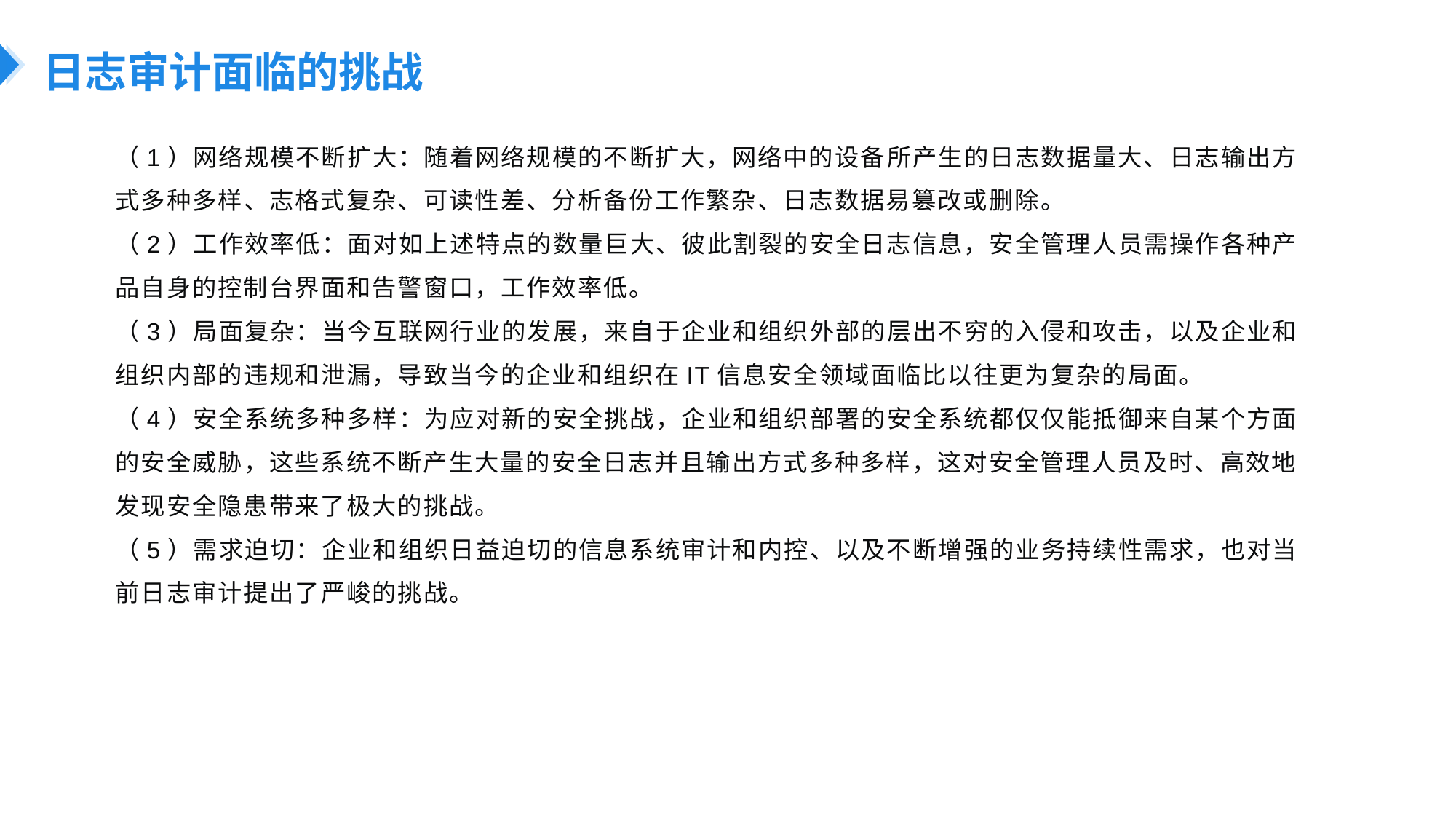

# 日志审计面临的挑战
（1）网络规模不断扩大：随着网络规模的不断扩大，网络中的设备所产生的日志数据量大、日志输出方式多种多样、志格式复杂、可读性差、分析备份工作繁杂、日志数据易篡改或删除。
（2）工作效率低：面对如上述特点的数量巨大、彼此割裂的安全日志信息，安全管理人员需操作各种产品自身的控制台界面和告警窗口，工作效率低。
（3）局面复杂：当今互联网行业的发展，来自于企业和组织外部的层出不穷的入侵和攻击，以及企业和组织内部的违规和泄漏，导致当今的企业和组织在IT信息安全领域面临比以往更为复杂的局面。
（4）安全系统多种多样：为应对新的安全挑战，企业和组织部署的安全系统都仅仅能抵御来自某个方面的安全威胁，这些系统不断产生大量的安全日志并且输出方式多种多样，这对安全管理人员及时、高效地发现安全隐患带来了极大的挑战。
（5）需求迫切：企业和组织日益迫切的信息系统审计和内控、以及不断增强的业务持续性需求，也对当前日志审计提出了严峻的挑战。